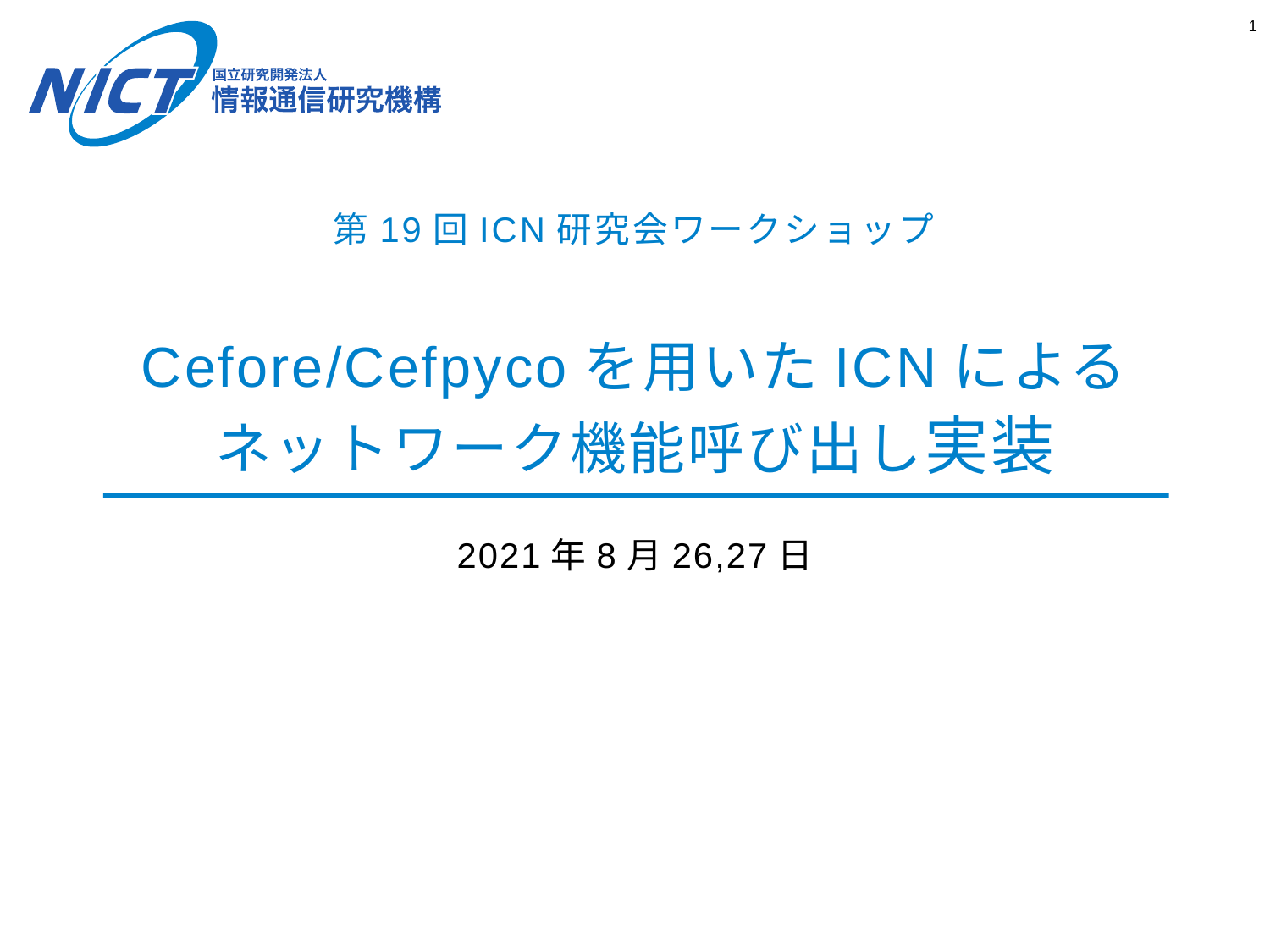

1
# 第19回ICN研究会ワークショップ Cefore/Cefpycoを用いたICNによる ネットワーク機能呼び出し実装
2021年8月26,27日